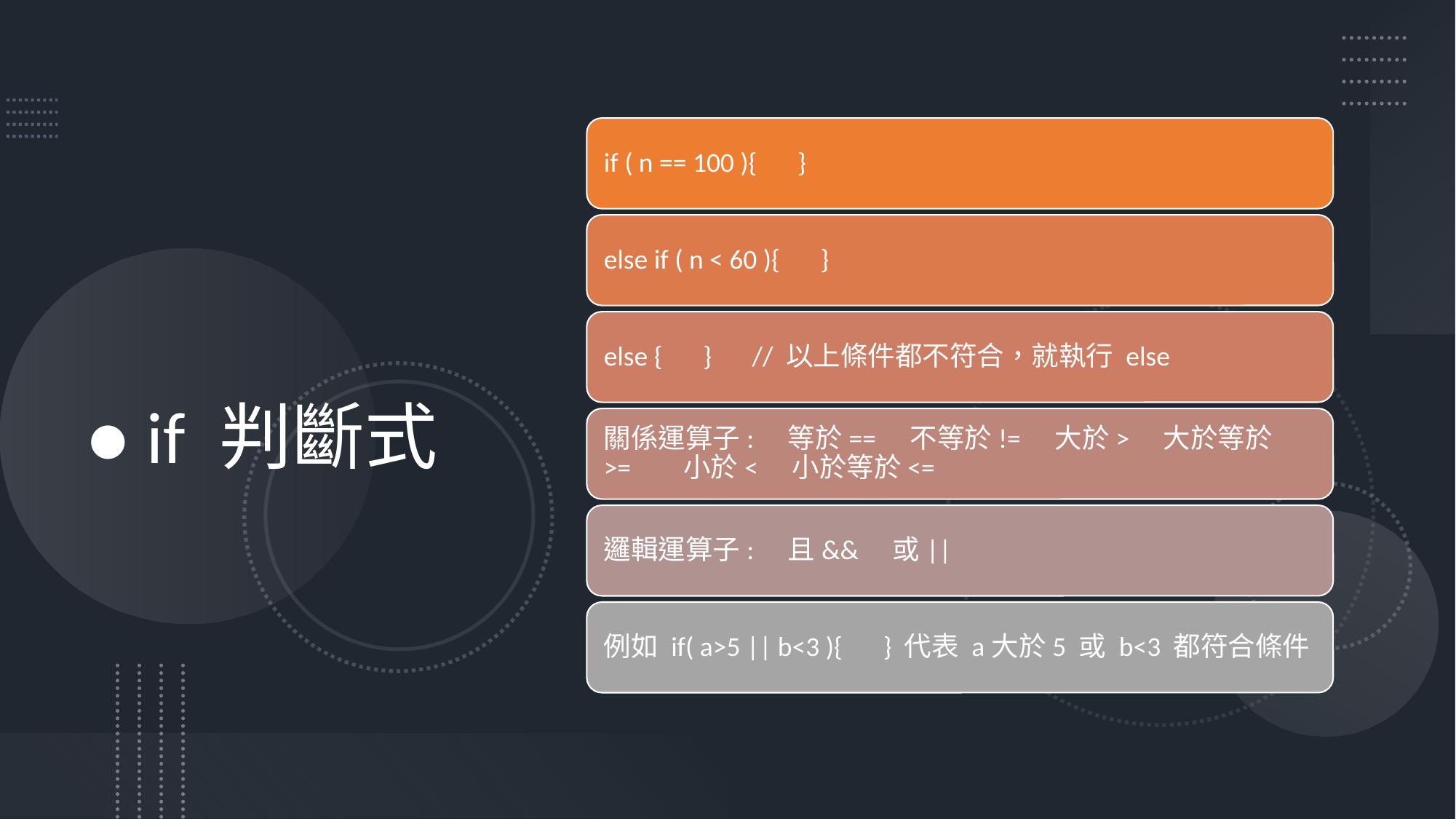

# ● if 判斷式
if ( n == 100 ){　}
else if ( n < 60 ){　}
else {　}　// 以上條件都不符合，就執行 else
關係運算子:　等於==　不等於!=　大於>　大於等於>=　   小於<　小於等於<=
邏輯運算子:　且&&　或||
例如 if( a>5 || b<3 ){　} 代表 a大於5 或 b<3 都符合條件